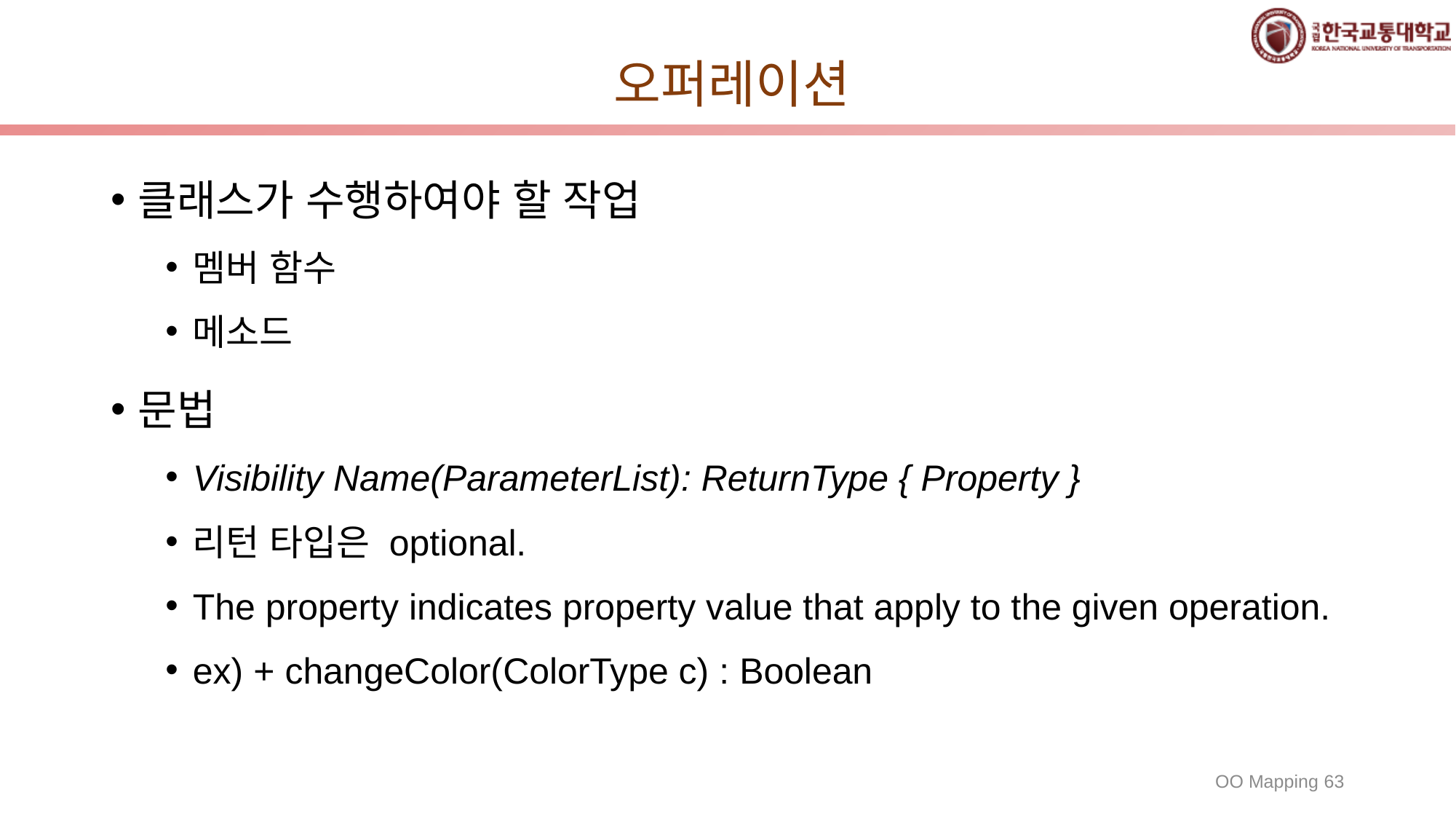

# 오퍼레이션
클래스가 수행하여야 할 작업
멤버 함수
메소드
문법
Visibility Name(ParameterList): ReturnType { Property }
리턴 타입은 optional.
The property indicates property value that apply to the given operation.
ex) + changeColor(ColorType c) : Boolean
63